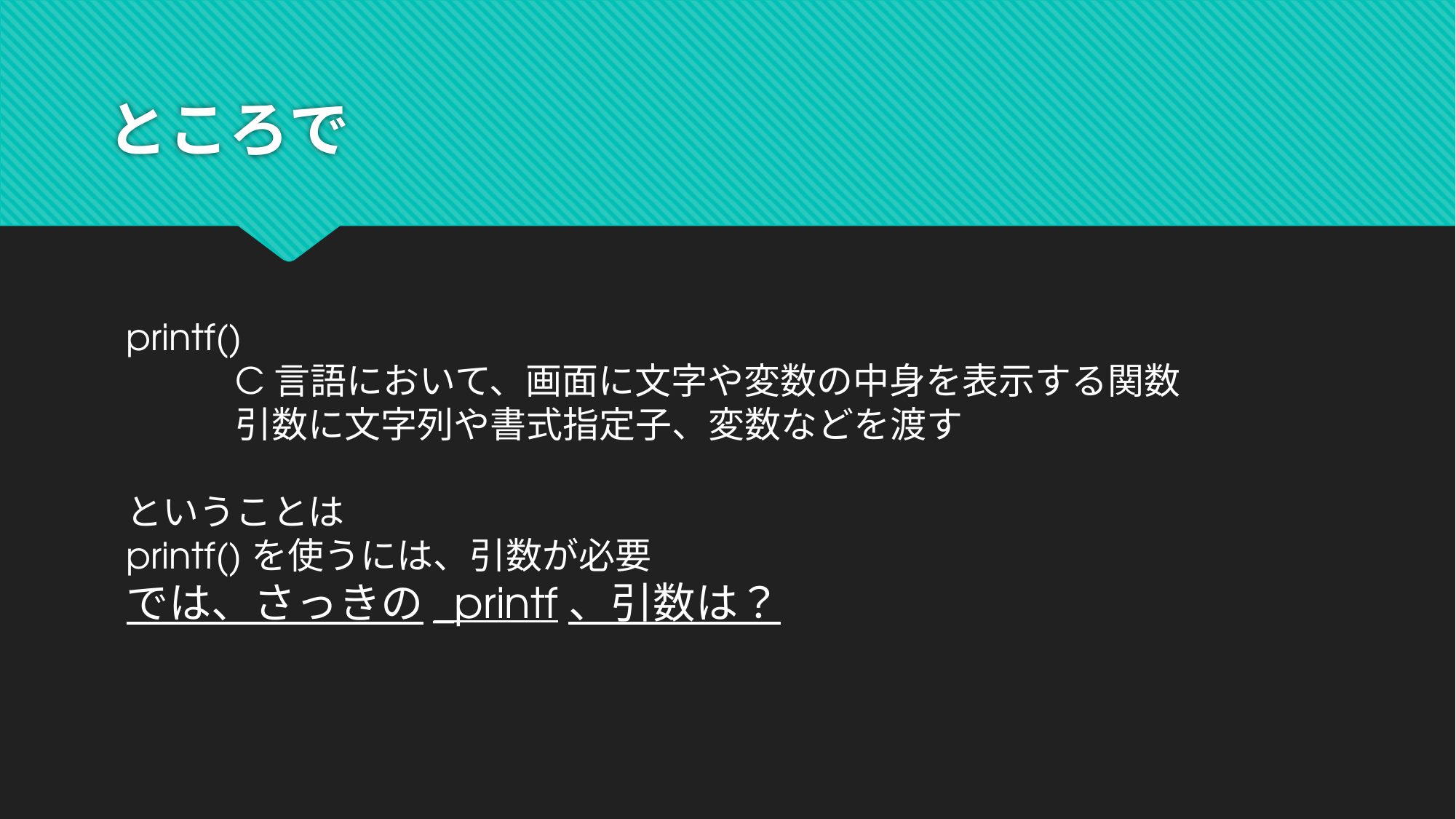

# ところで
printf()
	C言語において、画面に文字や変数の中身を表示する関数
	引数に文字列や書式指定子、変数などを渡す

ということは
printf()を使うには、引数が必要
では、さっきの_printf、引数は？